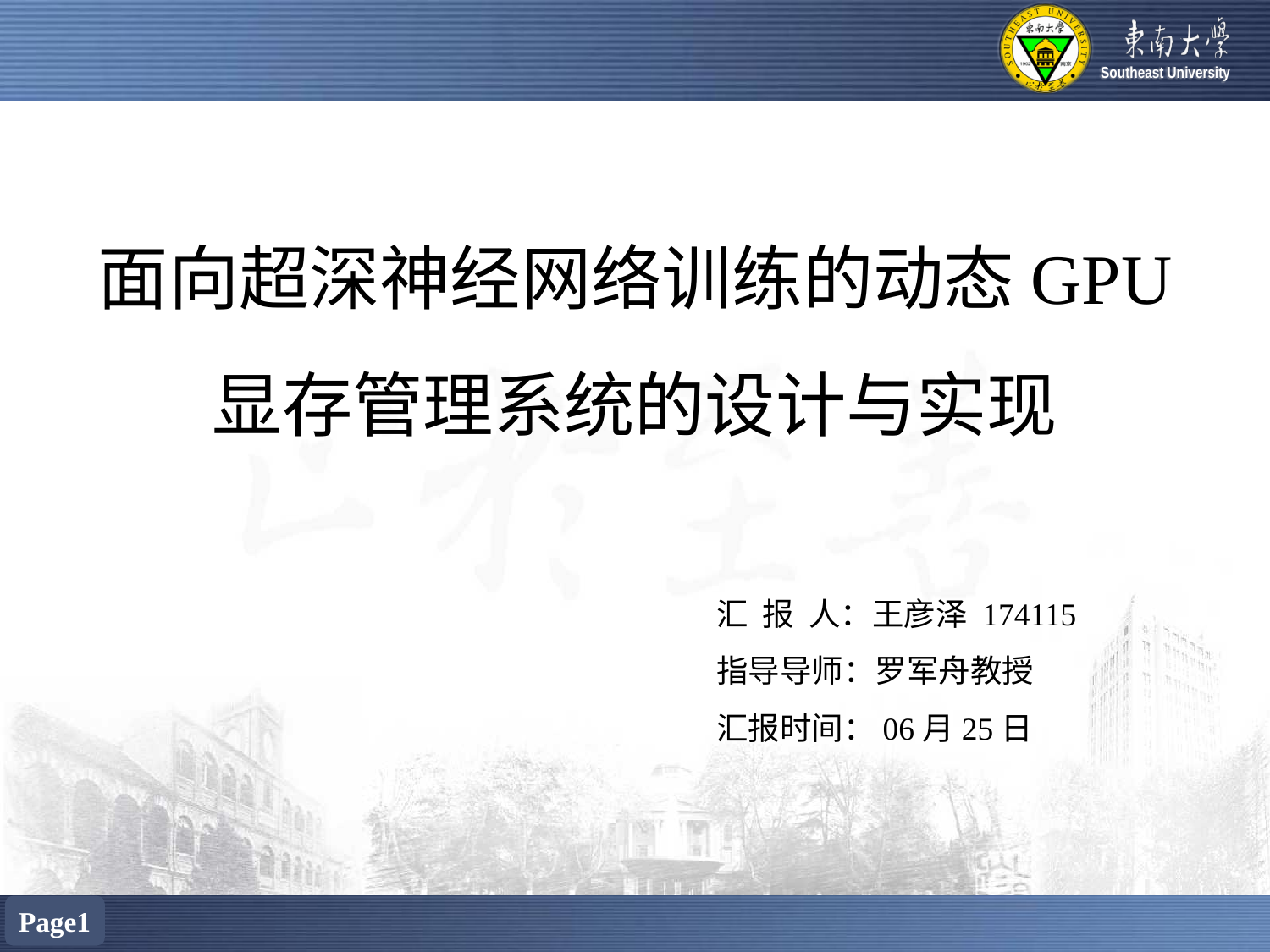

# 面向超深神经网络训练的动态GPU 显存管理系统的设计与实现
汇  报  人：王彦泽 174115
指导导师：罗军舟教授
汇报时间：06月25日
Page1